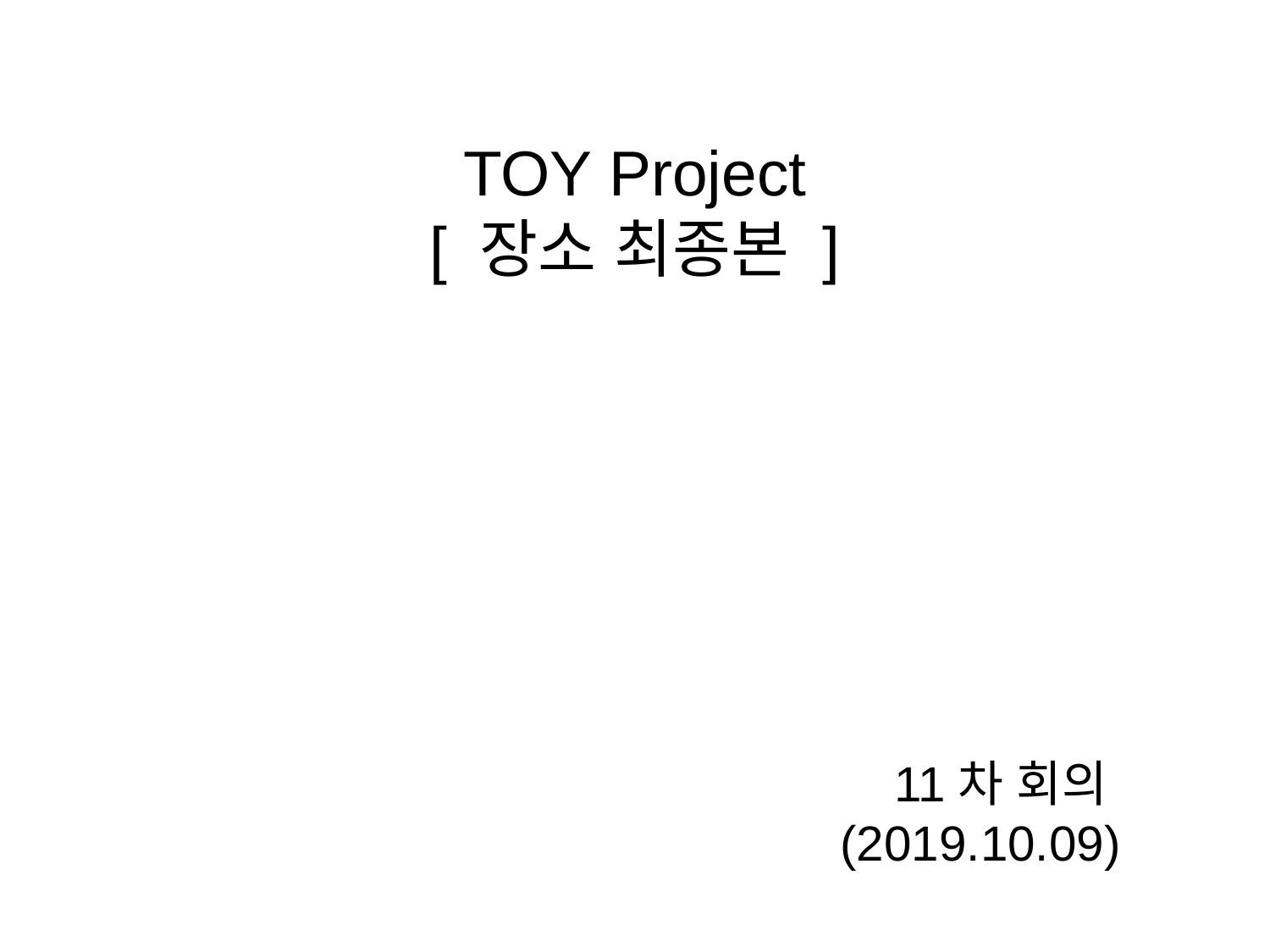

TOY Project
[ 장소 최종본 ]
11차 회의
(2019.10.09)